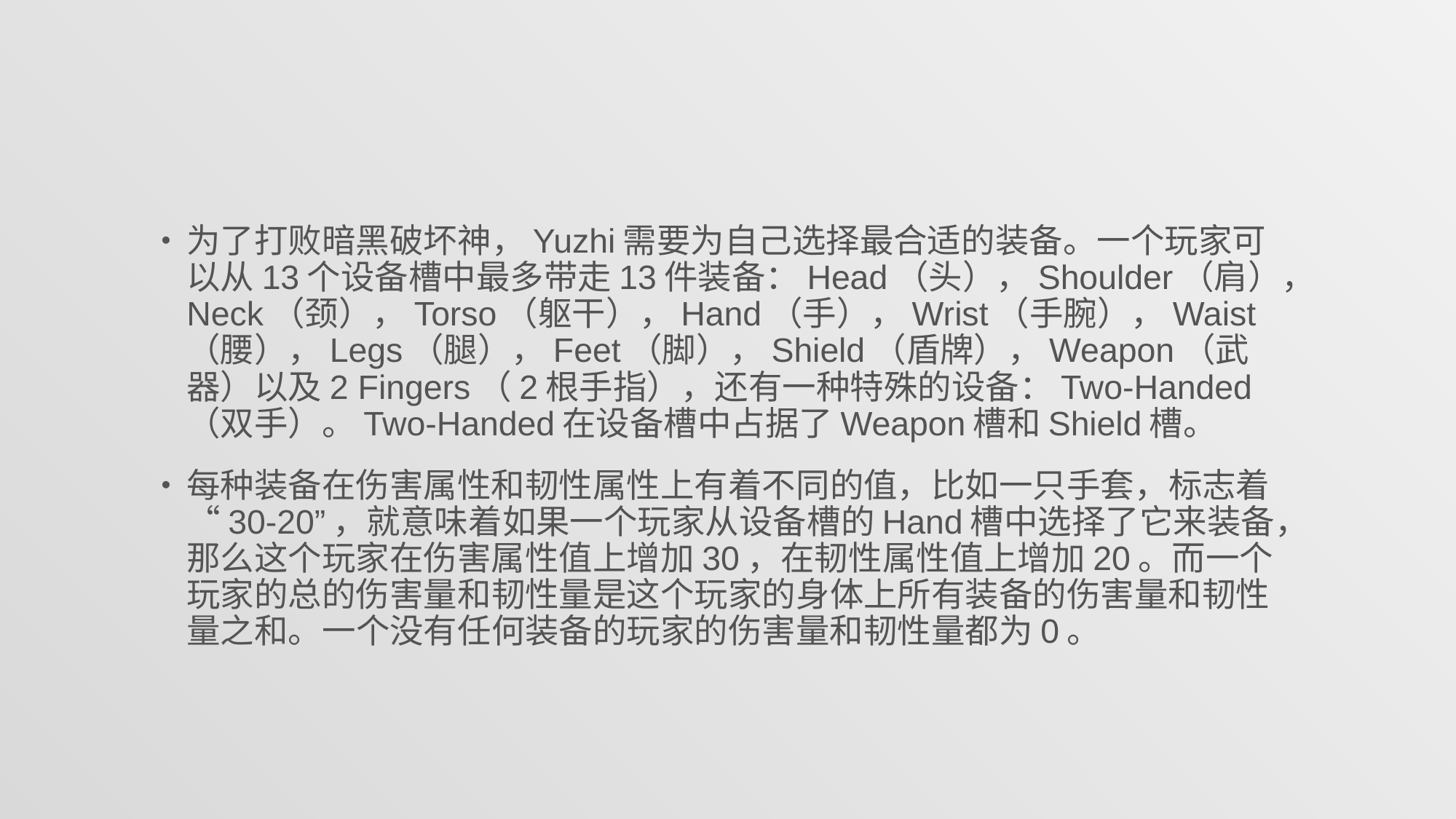

#
为了打败暗黑破坏神，Yuzhi需要为自己选择最合适的装备。一个玩家可以从13个设备槽中最多带走13件装备：Head（头），Shoulder（肩），Neck（颈），Torso（躯干），Hand（手），Wrist（手腕），Waist（腰），Legs（腿），Feet（脚），Shield（盾牌），Weapon（武器）以及2 Fingers（2根手指），还有一种特殊的设备：Two-Handed（双手）。Two-Handed在设备槽中占据了Weapon槽和Shield槽。
每种装备在伤害属性和韧性属性上有着不同的值，比如一只手套，标志着“30-20”，就意味着如果一个玩家从设备槽的Hand槽中选择了它来装备，那么这个玩家在伤害属性值上增加30，在韧性属性值上增加20。而一个玩家的总的伤害量和韧性量是这个玩家的身体上所有装备的伤害量和韧性量之和。一个没有任何装备的玩家的伤害量和韧性量都为0。